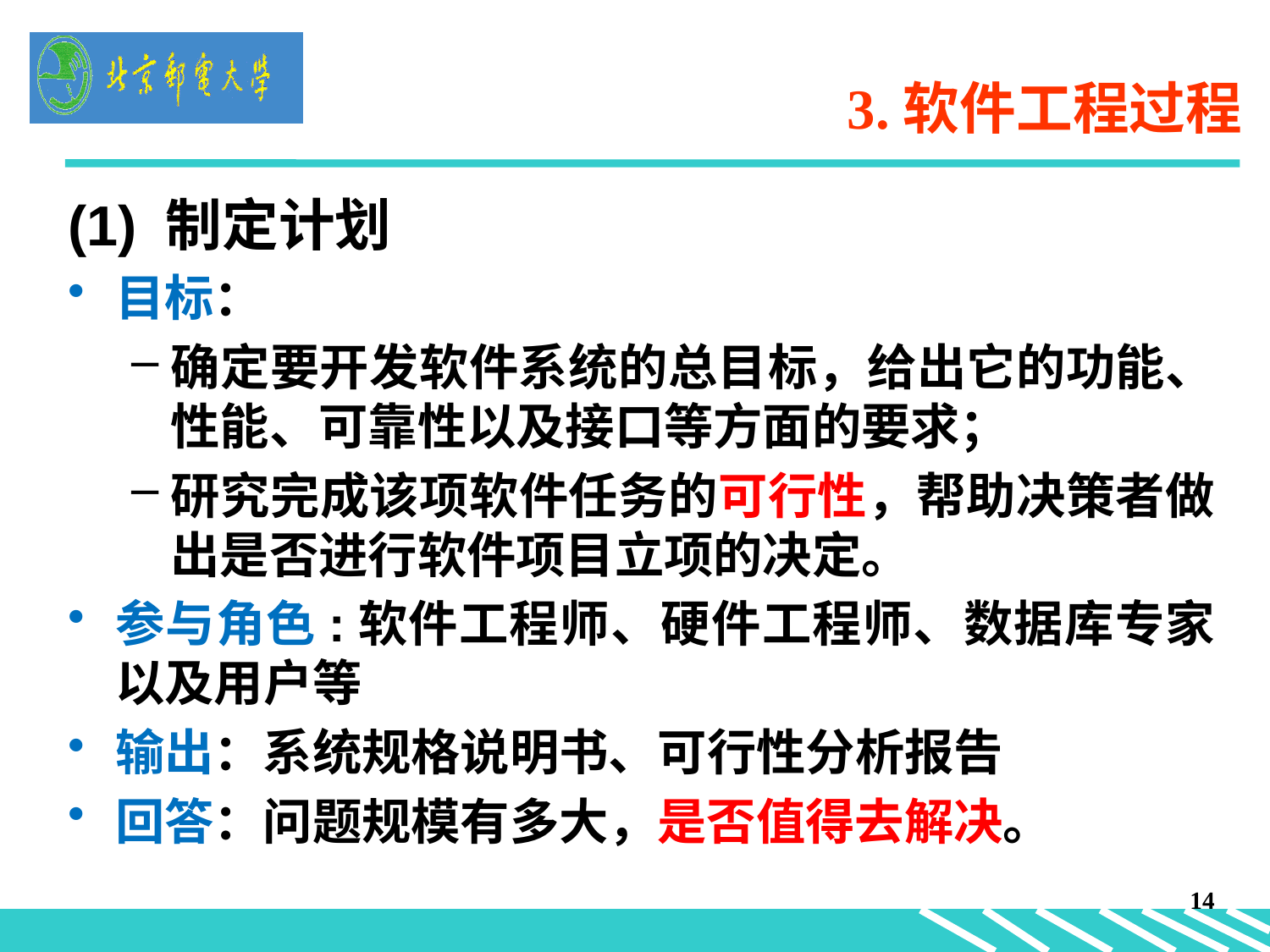

# 3.软件工程过程
(1) 制定计划
目标：
确定要开发软件系统的总目标，给出它的功能、性能、可靠性以及接口等方面的要求；
研究完成该项软件任务的可行性，帮助决策者做出是否进行软件项目立项的决定。
参与角色:软件工程师、硬件工程师、数据库专家以及用户等
输出：系统规格说明书、可行性分析报告
回答：问题规模有多大，是否值得去解决。

14